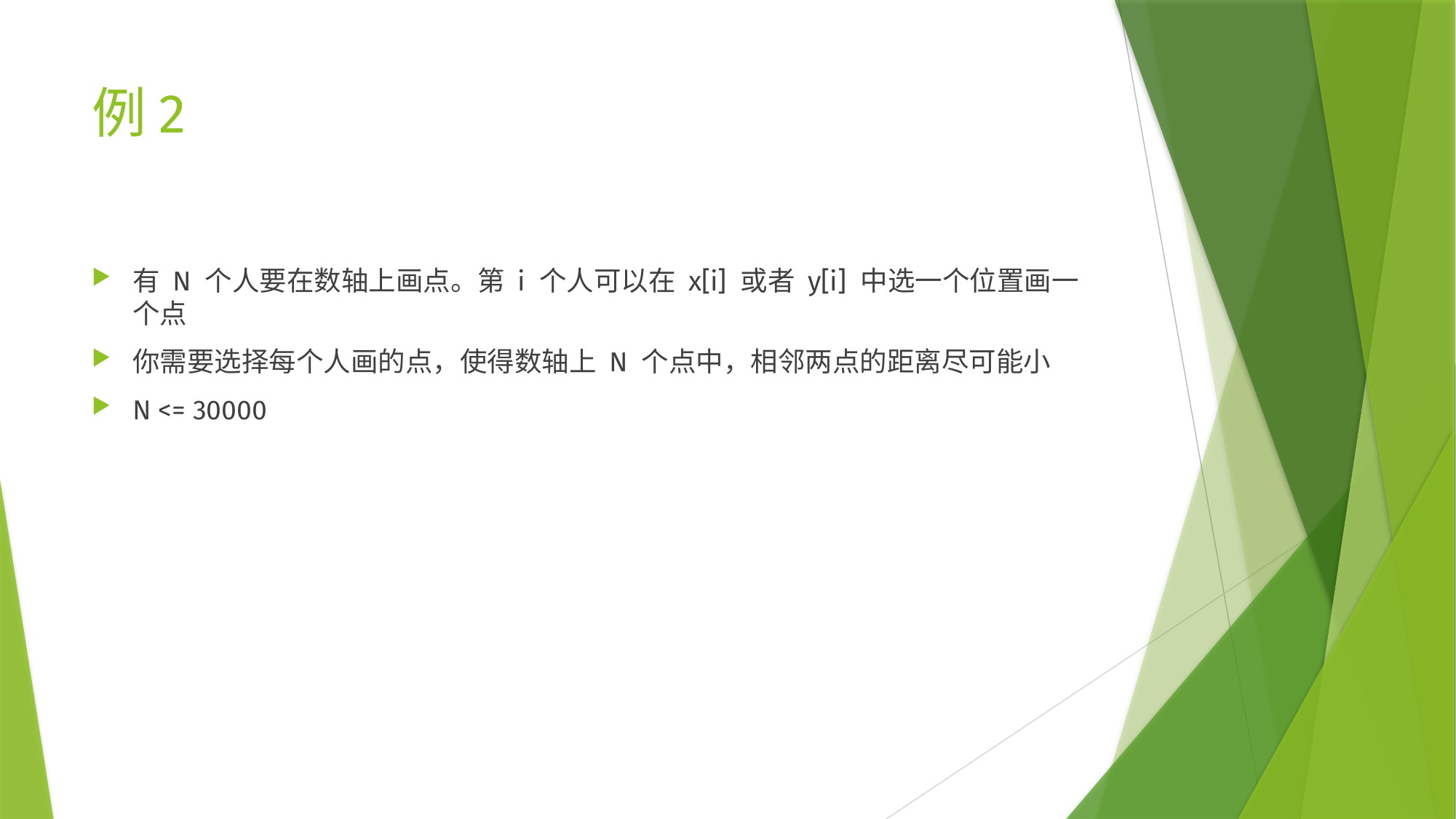

# 例2
有 N 个人要在数轴上画点。第 i 个人可以在 x[i] 或者 y[i] 中选一个位置画一个点
你需要选择每个人画的点，使得数轴上 N 个点中，相邻两点的距离尽可能小
N <= 30000